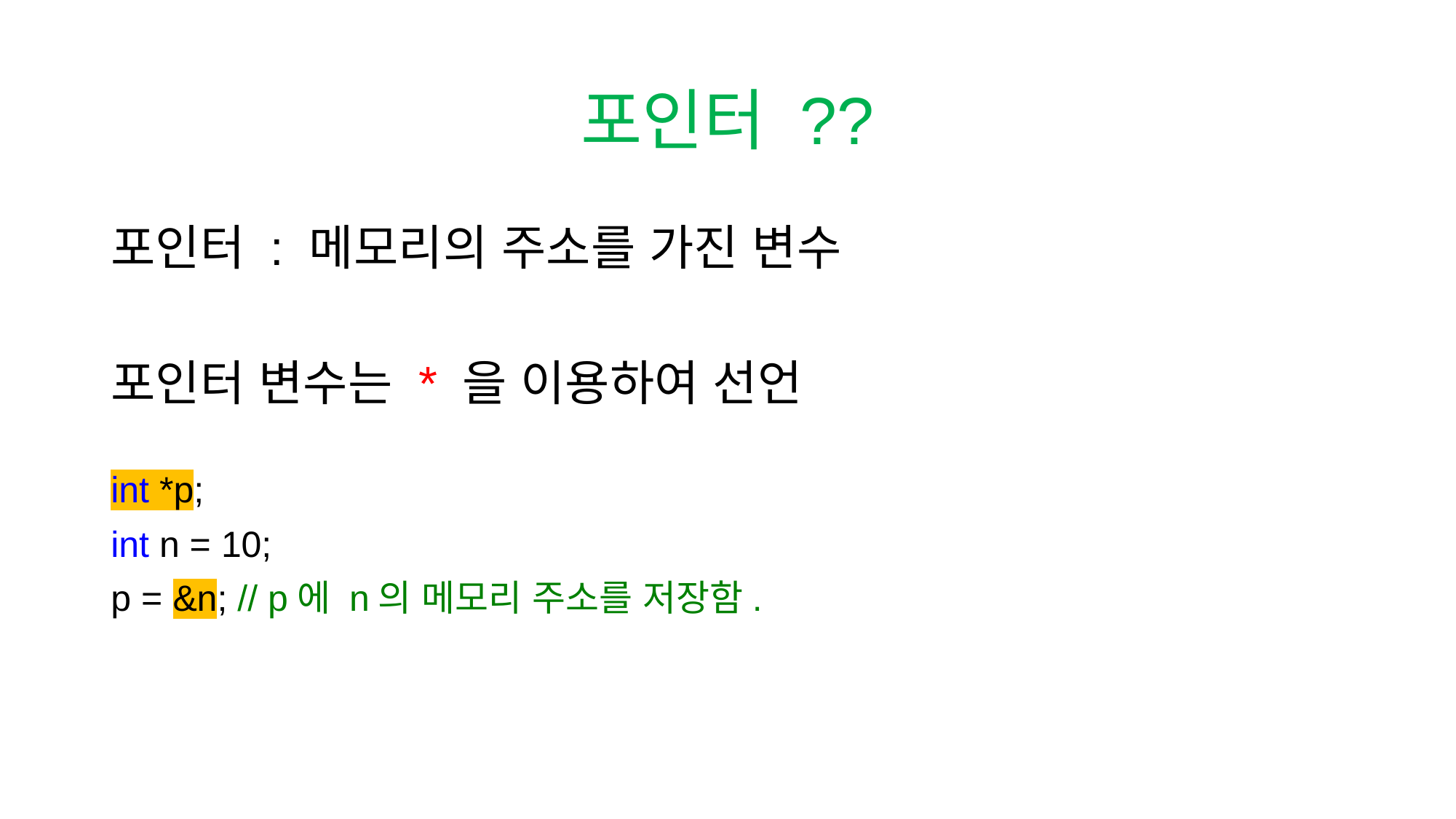

# 포인터 ??
포인터 : 메모리의 주소를 가진 변수

포인터 변수는 * 을 이용하여 선언

int *p;
int n = 10;
p = &n; // p에 n의 메모리 주소를 저장함.